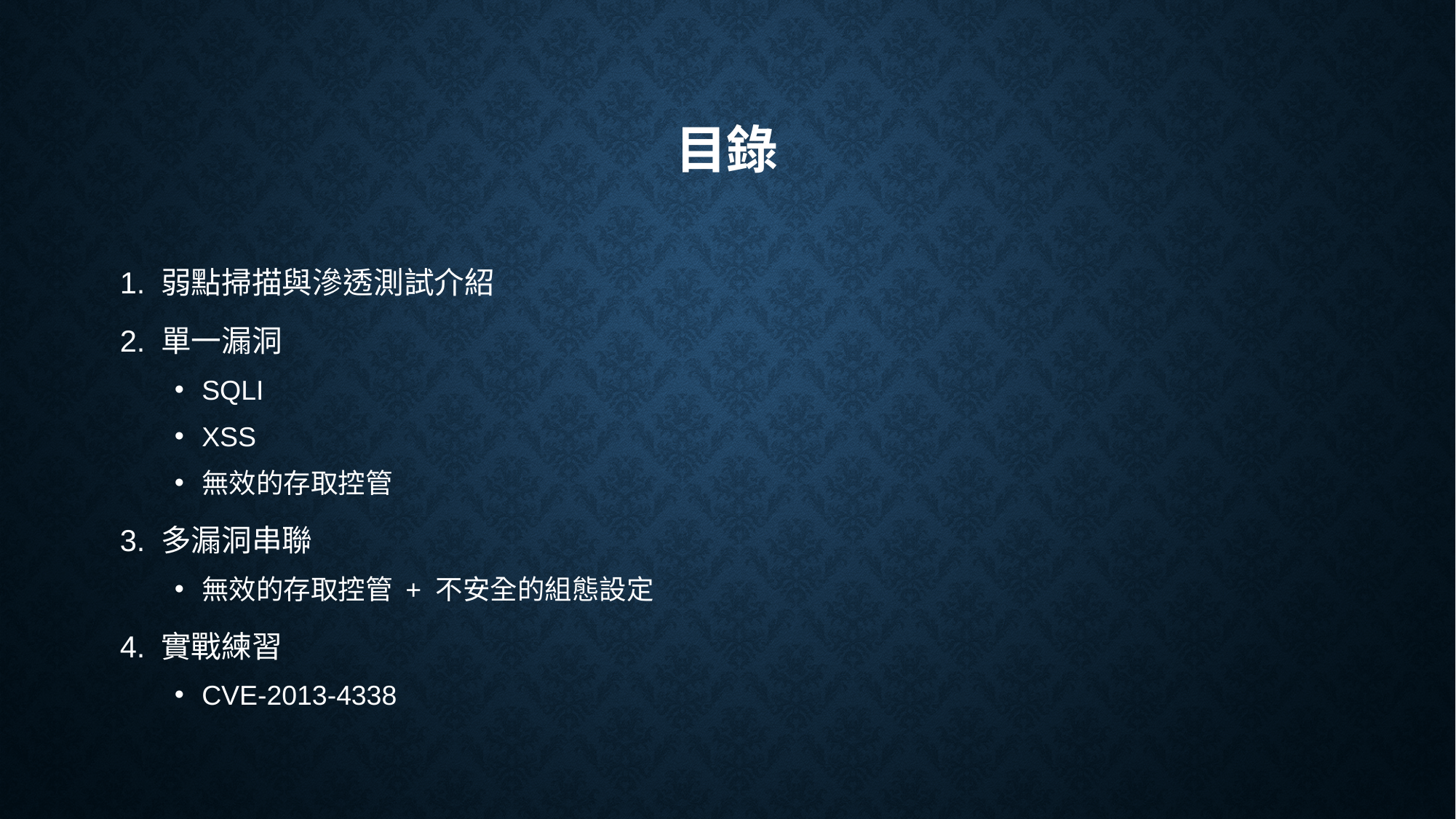

# 目錄
1. 弱點掃描與滲透測試介紹
2. 單一漏洞
SQLI
XSS
無效的存取控管
3. 多漏洞串聯
無效的存取控管 + 不安全的組態設定
4. 實戰練習
CVE-2013-4338